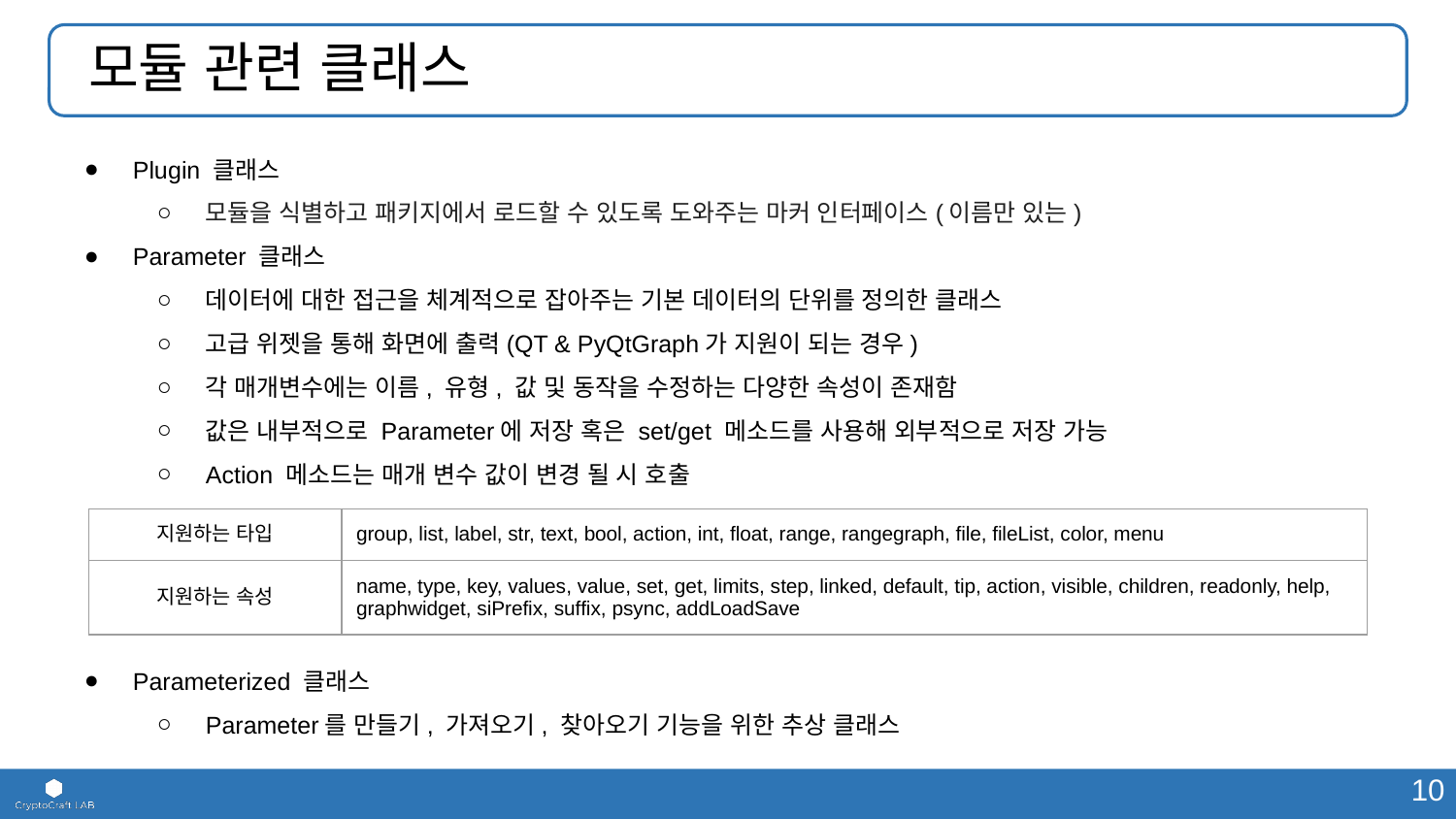

# 모듈 관련 클래스
Plugin 클래스
모듈을 식별하고 패키지에서 로드할 수 있도록 도와주는 마커 인터페이스(이름만 있는)
Parameter 클래스
데이터에 대한 접근을 체계적으로 잡아주는 기본 데이터의 단위를 정의한 클래스
고급 위젯을 통해 화면에 출력(QT & PyQtGraph가 지원이 되는 경우)
각 매개변수에는 이름, 유형, 값 및 동작을 수정하는 다양한 속성이 존재함
값은 내부적으로 Parameter에 저장 혹은 set/get 메소드를 사용해 외부적으로 저장 가능
Action 메소드는 매개 변수 값이 변경 될 시 호출

Parameterized 클래스
Parameter를 만들기, 가져오기, 찾아오기 기능을 위한 추상 클래스
| 지원하는 타입 | group, list, label, str, text, bool, action, int, float, range, rangegraph, file, fileList, color, menu |
| --- | --- |
| 지원하는 속성 | name, type, key, values, value, set, get, limits, step, linked, default, tip, action, visible, children, readonly, help, graphwidget, siPrefix, suffix, psync, addLoadSave |